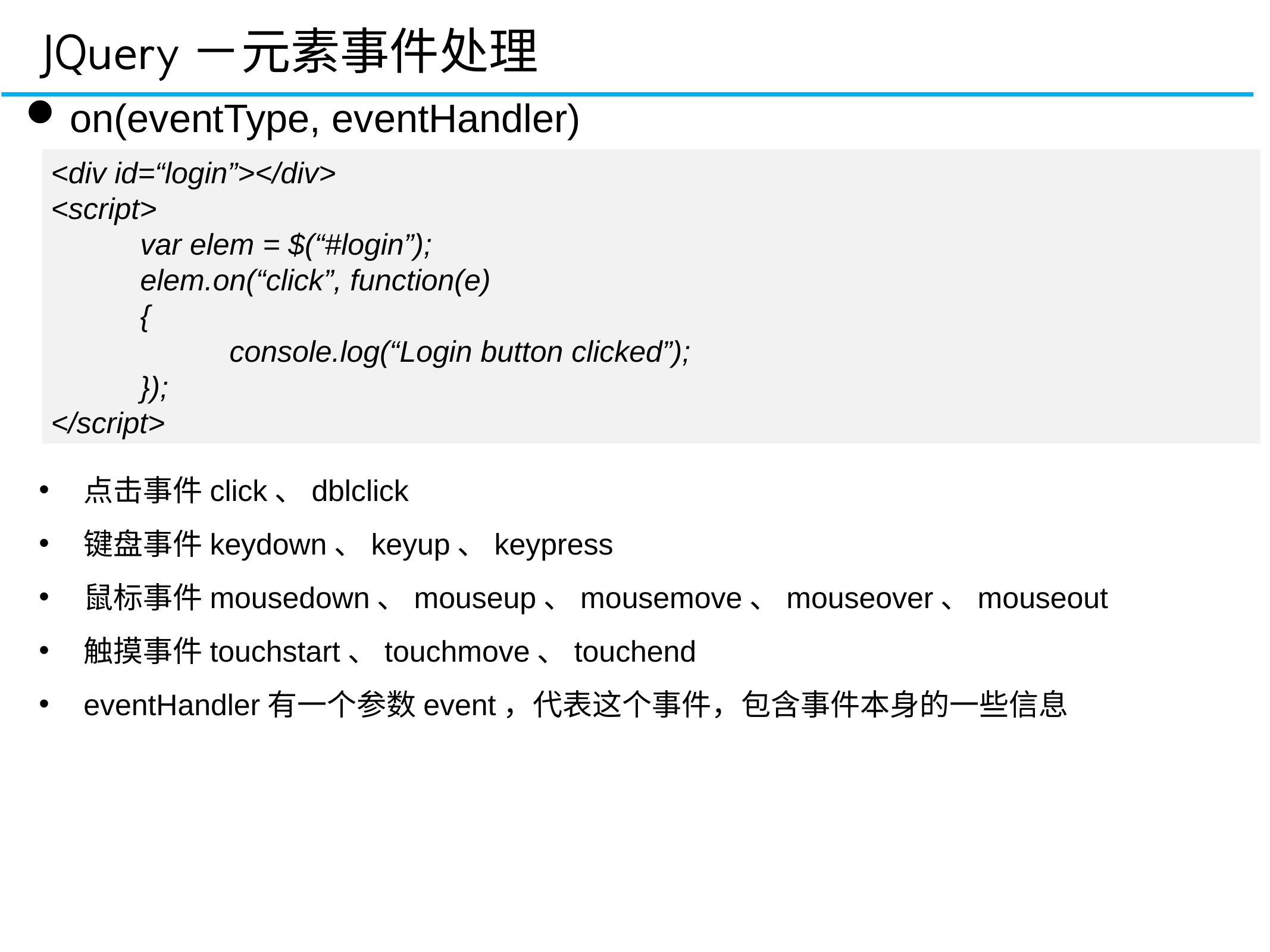

JQuery－元素事件处理
on(eventType, eventHandler)

<div id=“login”></div>
<script>
	var elem = $(“#login”);
	elem.on(“click”, function(e)
	{
		console.log(“Login button clicked”);
	});
</script>
点击事件click、dblclick
键盘事件keydown、keyup、keypress
鼠标事件mousedown、mouseup、mousemove、mouseover、mouseout
触摸事件touchstart、touchmove、touchend
eventHandler有一个参数event，代表这个事件，包含事件本身的一些信息